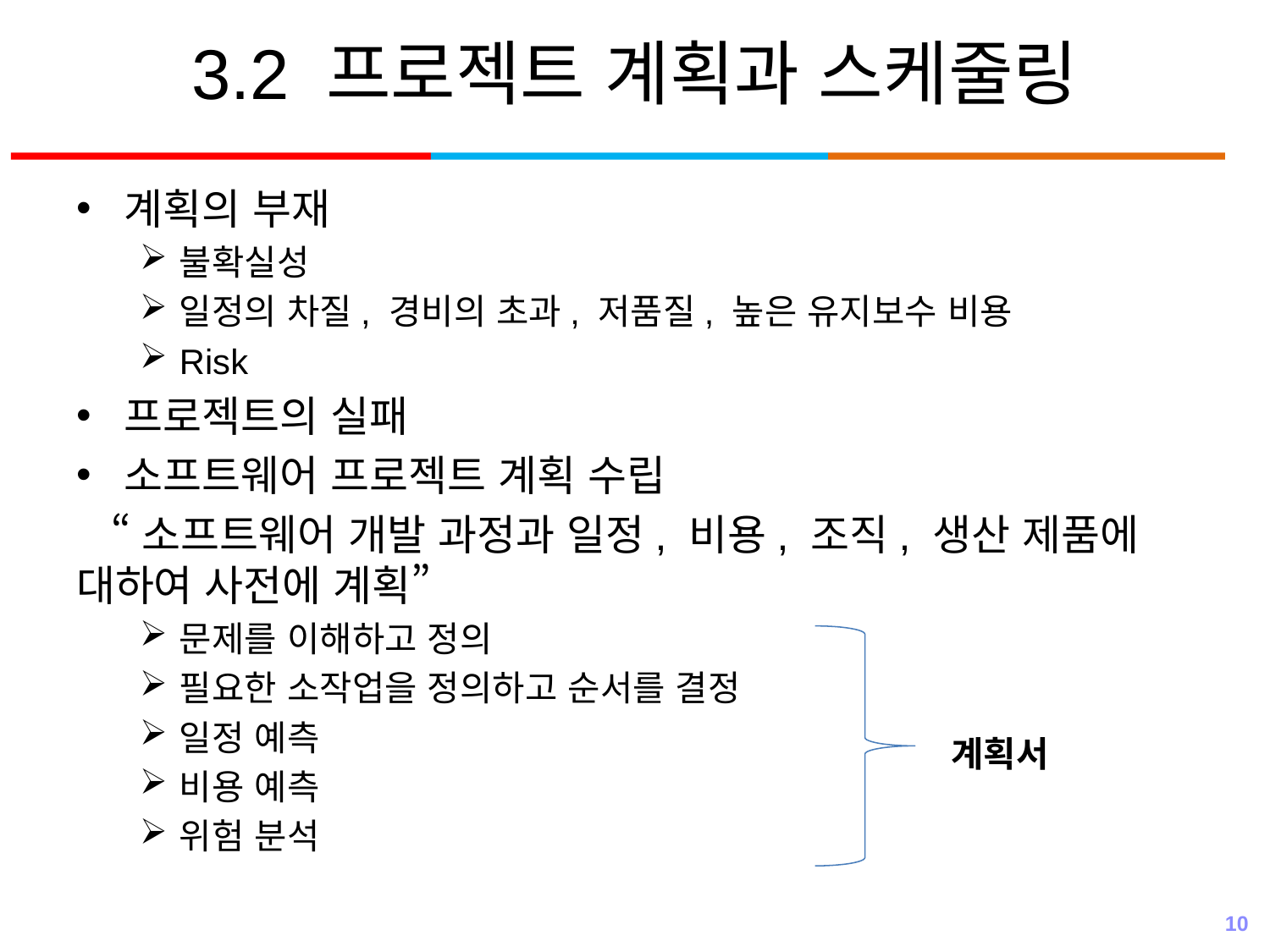

# 3.2 프로젝트 계획과 스케줄링
계획의 부재
불확실성
일정의 차질, 경비의 초과, 저품질, 높은 유지보수 비용
Risk
프로젝트의 실패
소프트웨어 프로젝트 계획 수립
   “소프트웨어 개발 과정과 일정, 비용, 조직, 생산 제품에 대하여 사전에 계획”
문제를 이해하고 정의
필요한 소작업을 정의하고 순서를 결정
일정 예측
비용 예측
위험 분석

계획서
10